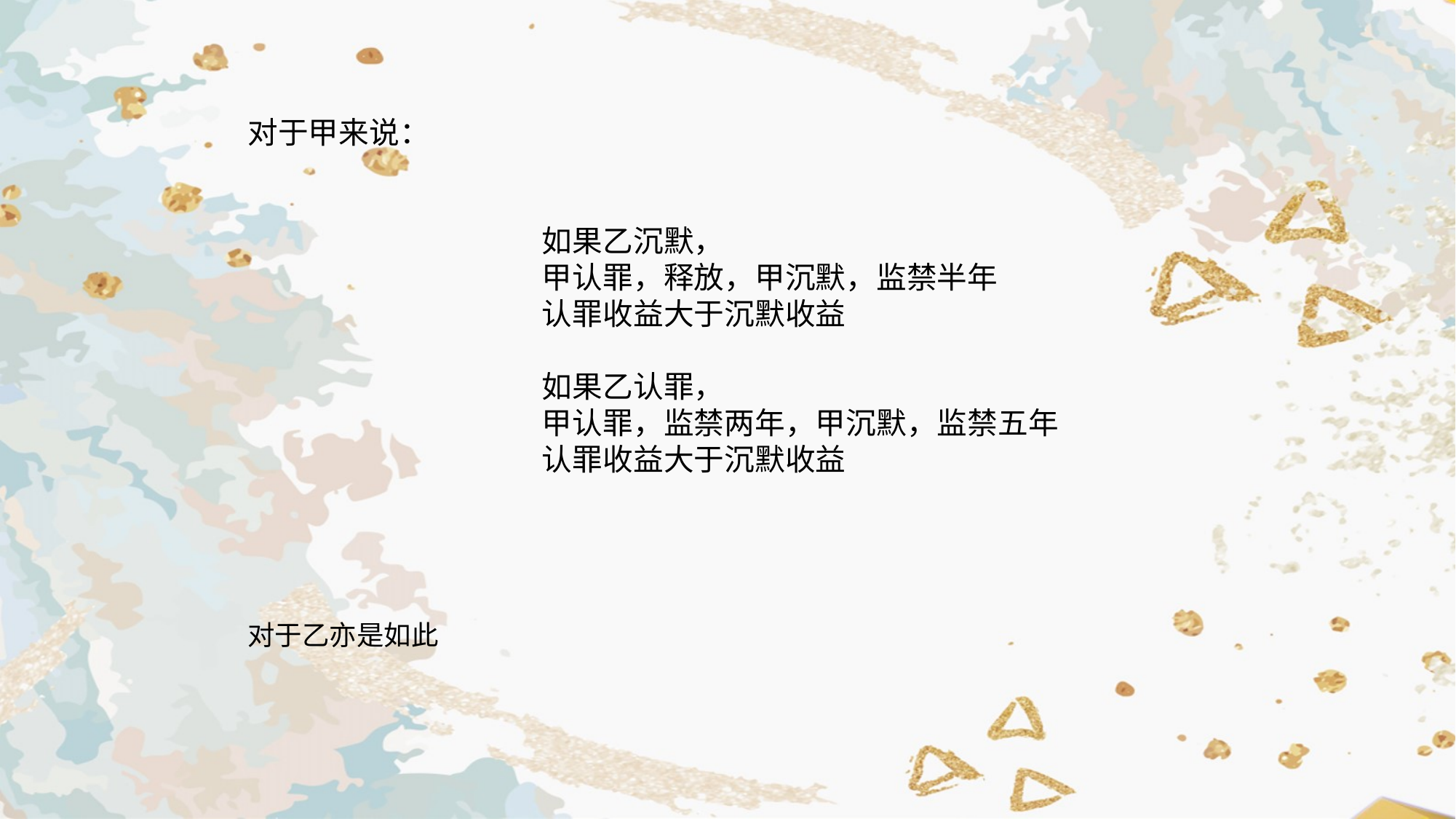

对于甲来说：
如果乙沉默，
甲认罪，释放，甲沉默，监禁半年
认罪收益大于沉默收益

如果乙认罪，
甲认罪，监禁两年，甲沉默，监禁五年
认罪收益大于沉默收益
对于乙亦是如此